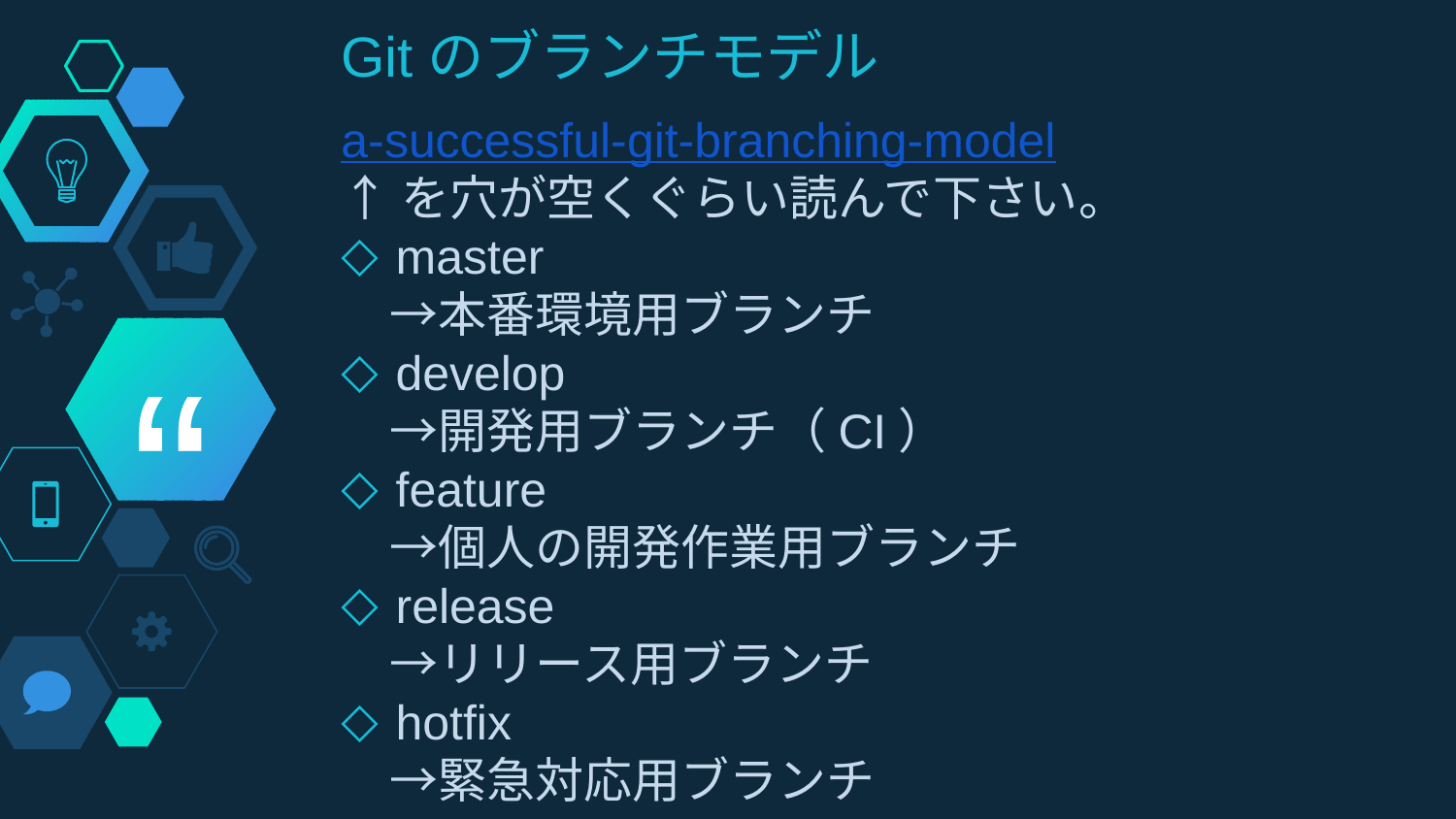

Gitのブランチモデル
a-successful-git-branching-model
↑を穴が空くぐらい読んで下さい。
master
　→本番環境用ブランチ
develop
　→開発用ブランチ（CI）
feature
　→個人の開発作業用ブランチ
release
　→リリース用ブランチ
hotfix
　→緊急対応用ブランチ